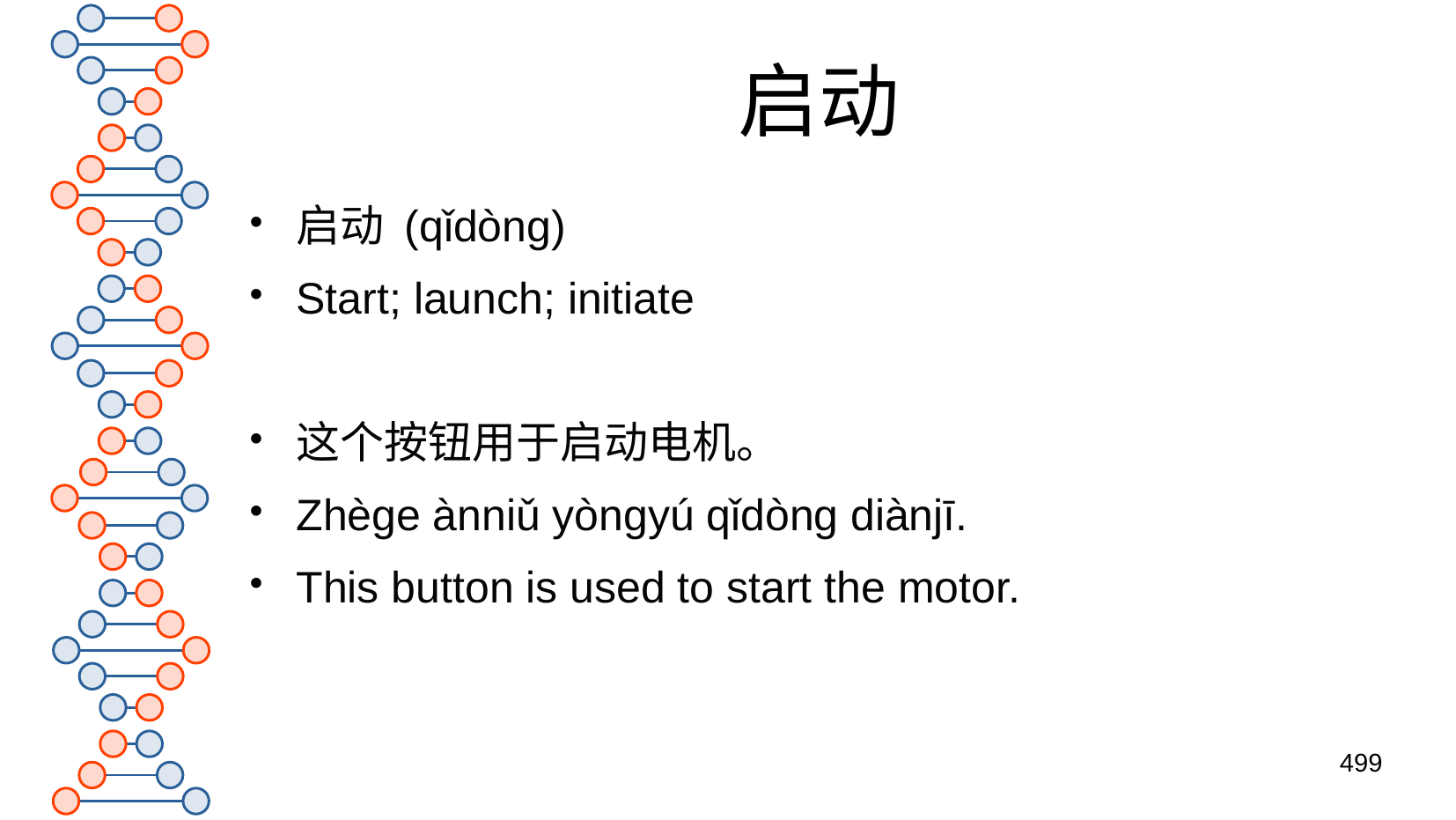

# 启动
启动 (qǐdòng)
Start; launch; initiate

这个按钮用于启动电机。
Zhège ànniǔ yòngyú qǐdòng diànjī.
This button is used to start the motor.

499